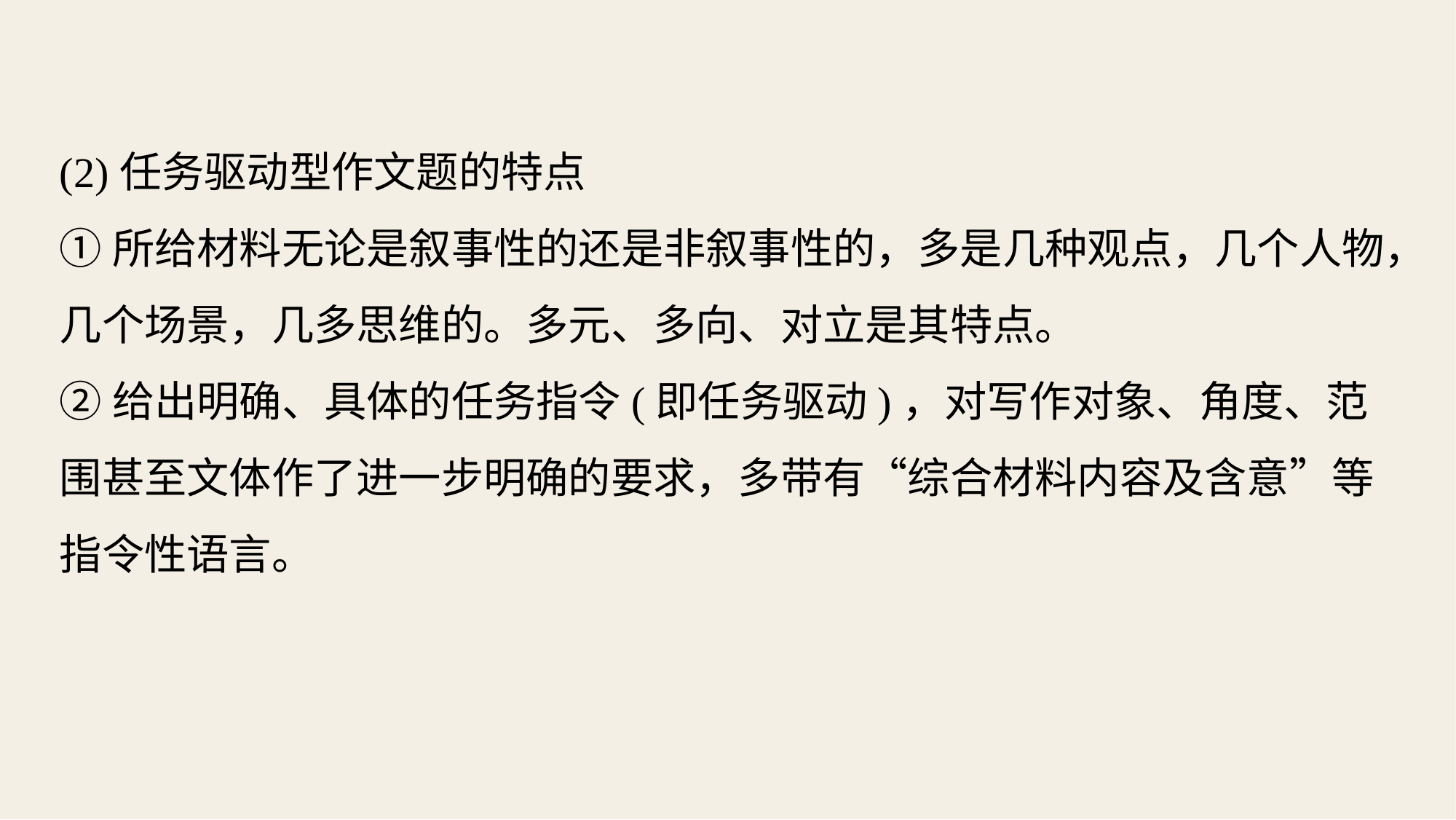

(2)任务驱动型作文题的特点
①所给材料无论是叙事性的还是非叙事性的，多是几种观点，几个人物，几个场景，几多思维的。多元、多向、对立是其特点。
②给出明确、具体的任务指令(即任务驱动)，对写作对象、角度、范围甚至文体作了进一步明确的要求，多带有“综合材料内容及含意”等指令性语言。